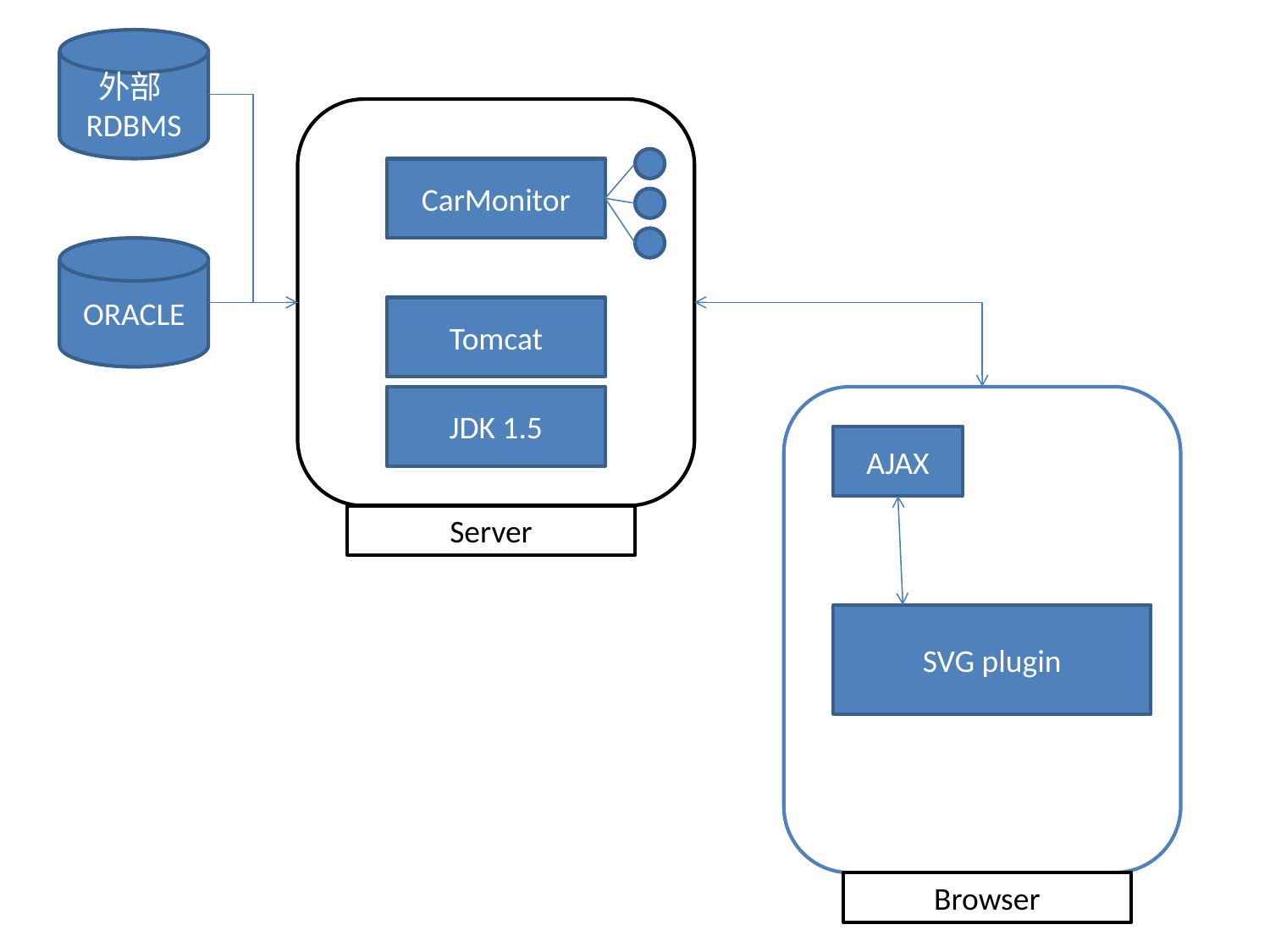

外部RDBMS

CarMonitor

ORACLE
Tomcat
JDK 1.5

AJAX
Server
SVG plugin
Browser